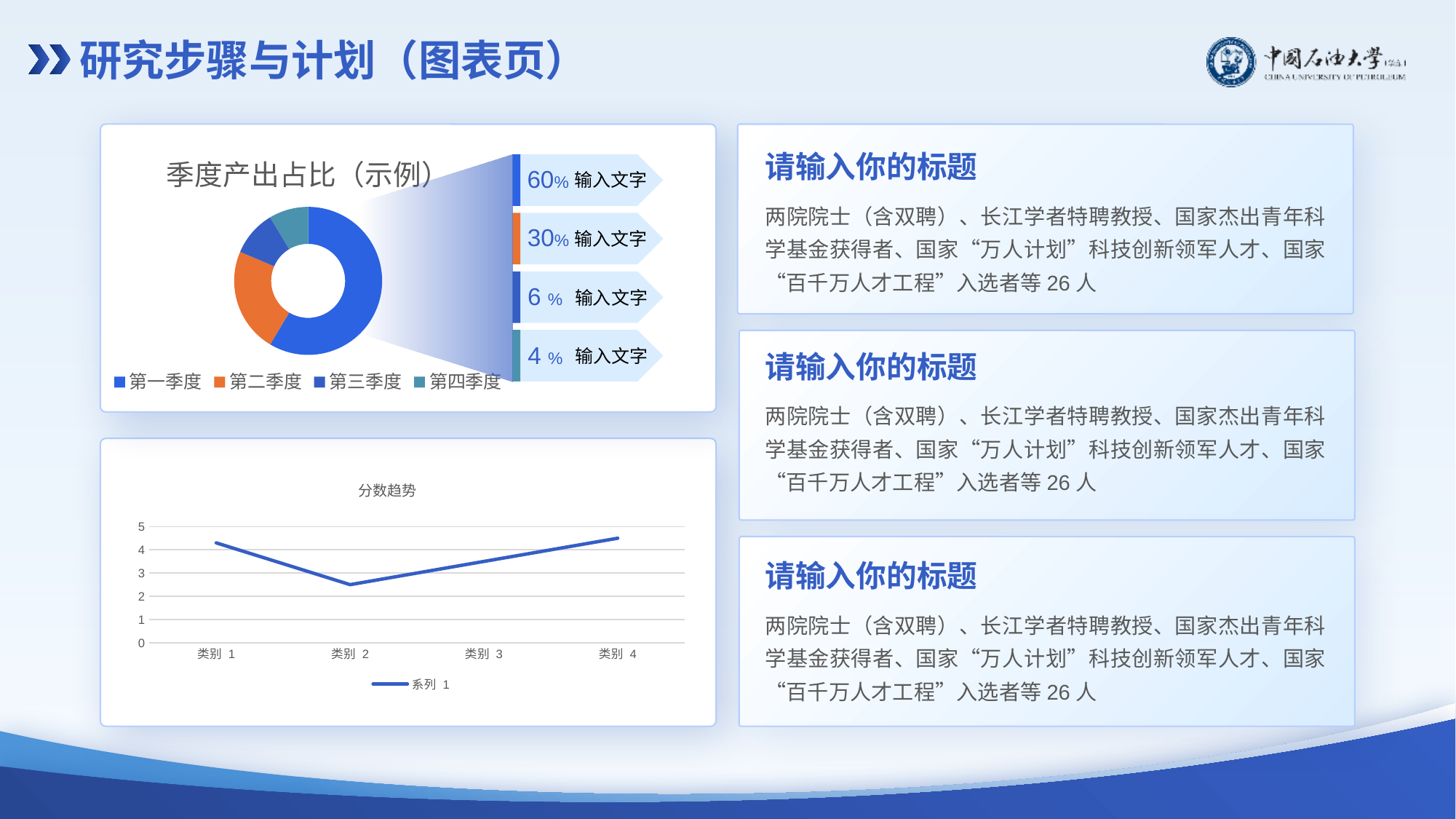

研究步骤与计划（图表页）

### Chart: 季度产出占比（示例）

| Category | 销售额 |
|---|---|
| 第一季度 | 8.2 |
| 第二季度 | 3.2 |
| 第三季度 | 1.4 |
| 第四季度 | 1.2 |
请输入你的标题

60%
输入文字

30%
输入文字

6 %
输入文字

4 %
输入文字
两院院士（含双聘）、长江学者特聘教授、国家杰出青年科学基金获得者、国家“万人计划”科技创新领军人才、国家“百千万人才工程”入选者等26人

请输入你的标题
两院院士（含双聘）、长江学者特聘教授、国家杰出青年科学基金获得者、国家“万人计划”科技创新领军人才、国家“百千万人才工程”入选者等26人

### Chart: 分数趋势

| Category | 系列 1 |
|---|---|
| 类别 1 | 4.3 |
| 类别 2 | 2.5 |
| 类别 3 | 3.5 |
| 类别 4 | 4.5 |
请输入你的标题
两院院士（含双聘）、长江学者特聘教授、国家杰出青年科学基金获得者、国家“万人计划”科技创新领军人才、国家“百千万人才工程”入选者等26人